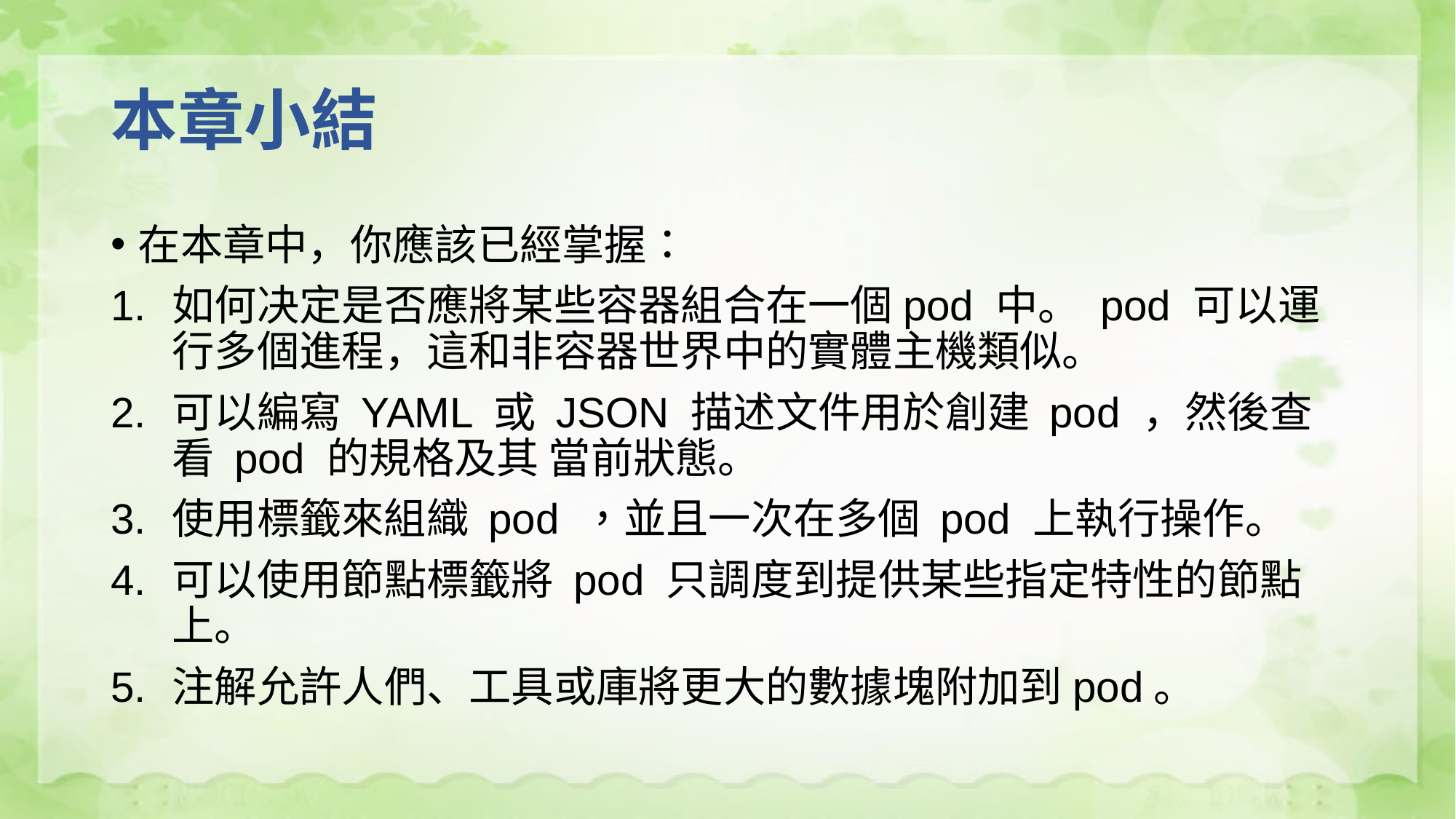

# 本章小結
在本章中，你應該已經掌握：
如何决定是否應將某些容器組合在一個pod 中。 pod 可以運行多個進程，這和非容器世界中的實體主機類似。
可以編寫 YAML 或 JSON 描述文件用於創建 pod ，然後查看 pod 的規格及其 當前狀態。
使用標籤來組織 pod ，並且一次在多個 pod 上執行操作。
可以使用節點標籤將 pod 只調度到提供某些指定特性的節點上。
注解允許人們、工具或庫將更大的數據塊附加到pod。